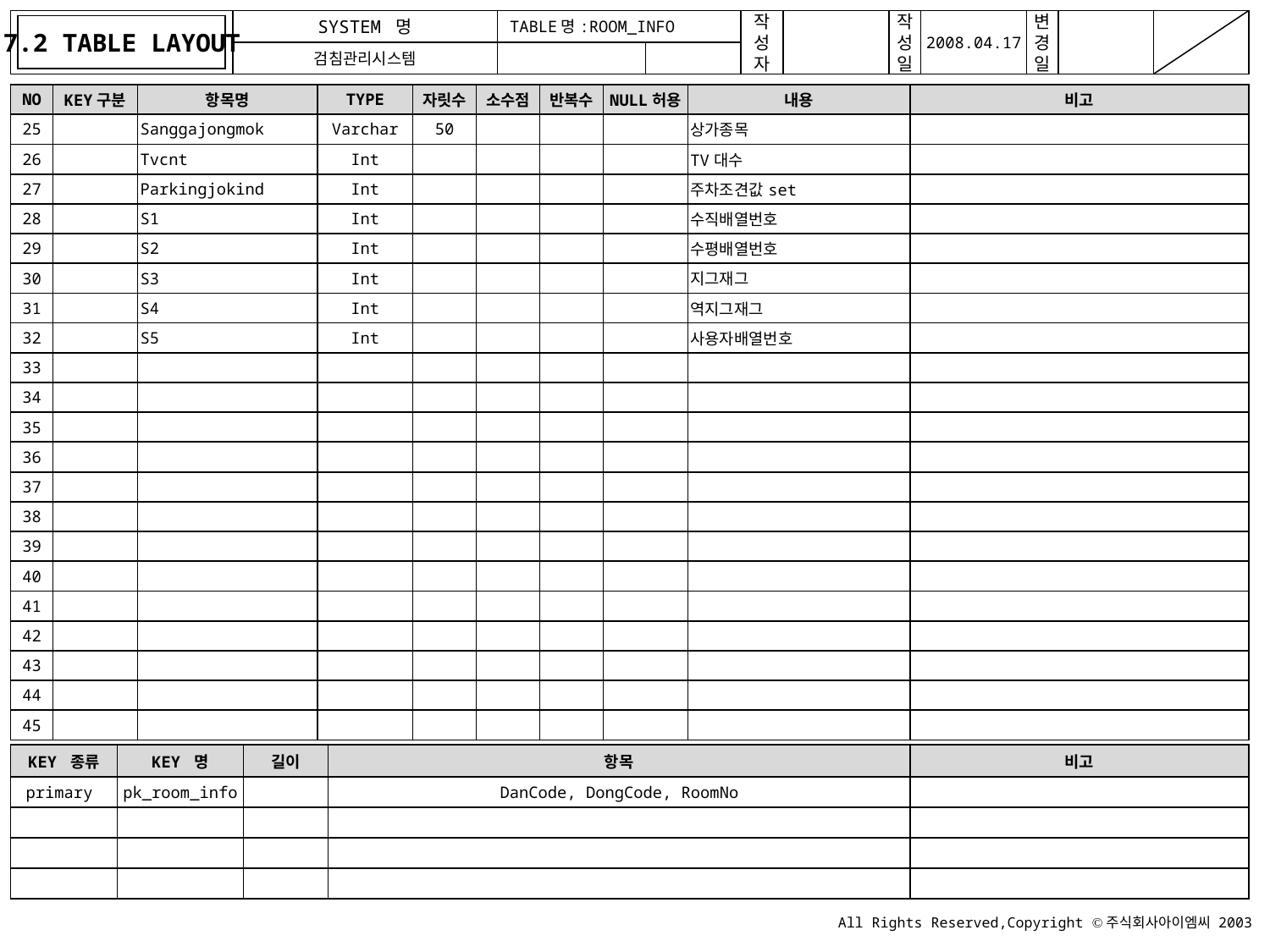

7.2 TABLE LAYOUT
TABLE명:ROOM_INFO
| NO | KEY구분 | 항목명 | TYPE | 자릿수 | 소수점 | 반복수 | NULL허용 | 내용 | 비고 |
| --- | --- | --- | --- | --- | --- | --- | --- | --- | --- |
| 25 |  | Sanggajongmok | Varchar | 50 |  |  |  | 상가종목 |  |
| 26 |  | Tvcnt | Int |  |  |  |  | TV대수 |  |
| 27 |  | Parkingjokind | Int |  |  |  |  | 주차조견값set |  |
| 28 |  | S1 | Int |  |  |  |  | 수직배열번호 |  |
| 29 |  | S2 | Int |  |  |  |  | 수평배열번호 |  |
| 30 |  | S3 | Int |  |  |  |  | 지그재그 |  |
| 31 |  | S4 | Int |  |  |  |  | 역지그재그 |  |
| 32 |  | S5 | Int |  |  |  |  | 사용자배열번호 |  |
| 33 |  |  |  |  |  |  |  |  |  |
| 34 |  |  |  |  |  |  |  |  |  |
| 35 |  |  |  |  |  |  |  |  |  |
| 36 |  |  |  |  |  |  |  |  |  |
| 37 |  |  |  |  |  |  |  |  |  |
| 38 |  |  |  |  |  |  |  |  |  |
| 39 |  |  |  |  |  |  |  |  |  |
| 40 |  |  |  |  |  |  |  |  |  |
| 41 |  |  |  |  |  |  |  |  |  |
| 42 |  |  |  |  |  |  |  |  |  |
| 43 |  |  |  |  |  |  |  |  |  |
| 44 |  |  |  |  |  |  |  |  |  |
| 45 |  |  |  |  |  |  |  |  |  |
| KEY 종류 | KEY 명 | 길이 | 항목 | 비고 |
| --- | --- | --- | --- | --- |
| primary | pk\_room\_info |  | DanCode, DongCode, RoomNo |  |
|  |  |  |  |  |
|  |  |  |  |  |
|  |  |  |  |  |